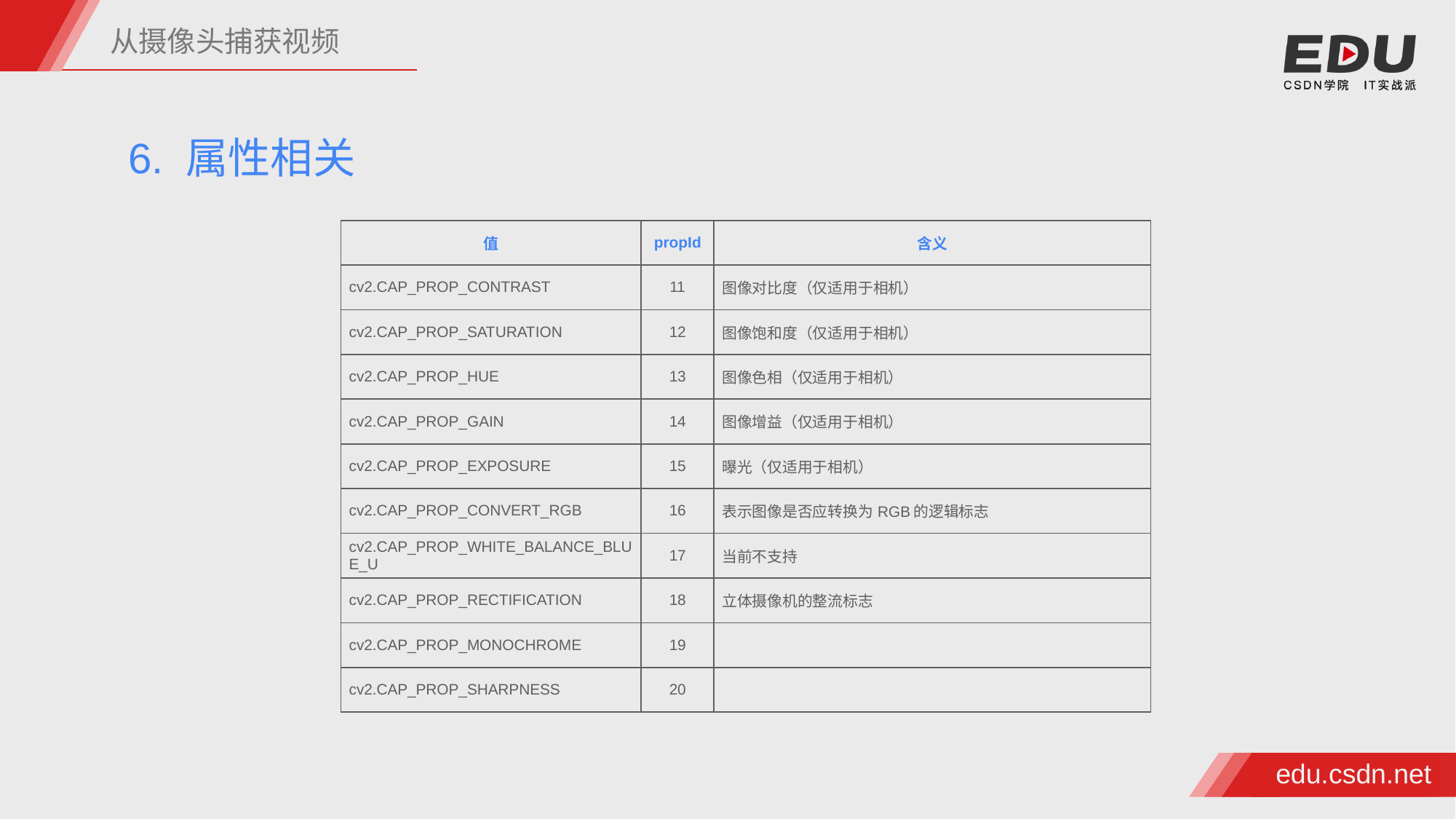

从摄像头捕获视频
6. 属性相关
| 值 | propId | 含义 |
| --- | --- | --- |
| cv2.CAP\_PROP\_CONTRAST | 11 | 图像对比度（仅适用于相机） |
| cv2.CAP\_PROP\_SATURATION | 12 | 图像饱和度（仅适用于相机） |
| cv2.CAP\_PROP\_HUE | 13 | 图像色相（仅适用于相机） |
| cv2.CAP\_PROP\_GAIN | 14 | 图像增益（仅适用于相机） |
| cv2.CAP\_PROP\_EXPOSURE | 15 | 曝光（仅适用于相机） |
| cv2.CAP\_PROP\_CONVERT\_RGB | 16 | 表示图像是否应转换为RGB的逻辑标志 |
| cv2.CAP\_PROP\_WHITE\_BALANCE\_BLUE\_U | 17 | 当前不支持 |
| cv2.CAP\_PROP\_RECTIFICATION | 18 | 立体摄像机的整流标志 |
| cv2.CAP\_PROP\_MONOCHROME | 19 |  |
| cv2.CAP\_PROP\_SHARPNESS | 20 |  |